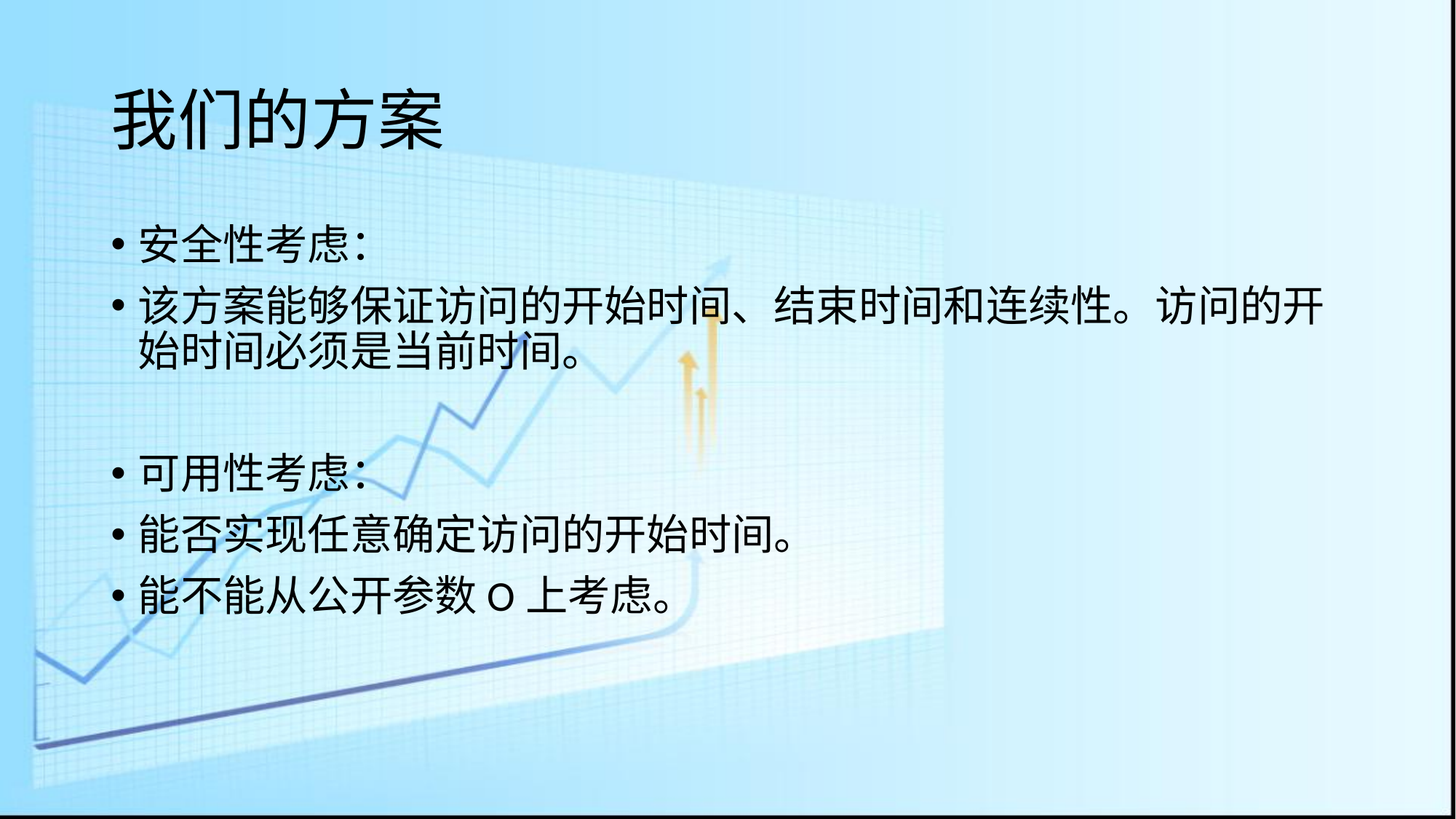

# 我们的方案
安全性考虑：
该方案能够保证访问的开始时间、结束时间和连续性。访问的开始时间必须是当前时间。

可用性考虑：
能否实现任意确定访问的开始时间。
能不能从公开参数O上考虑。